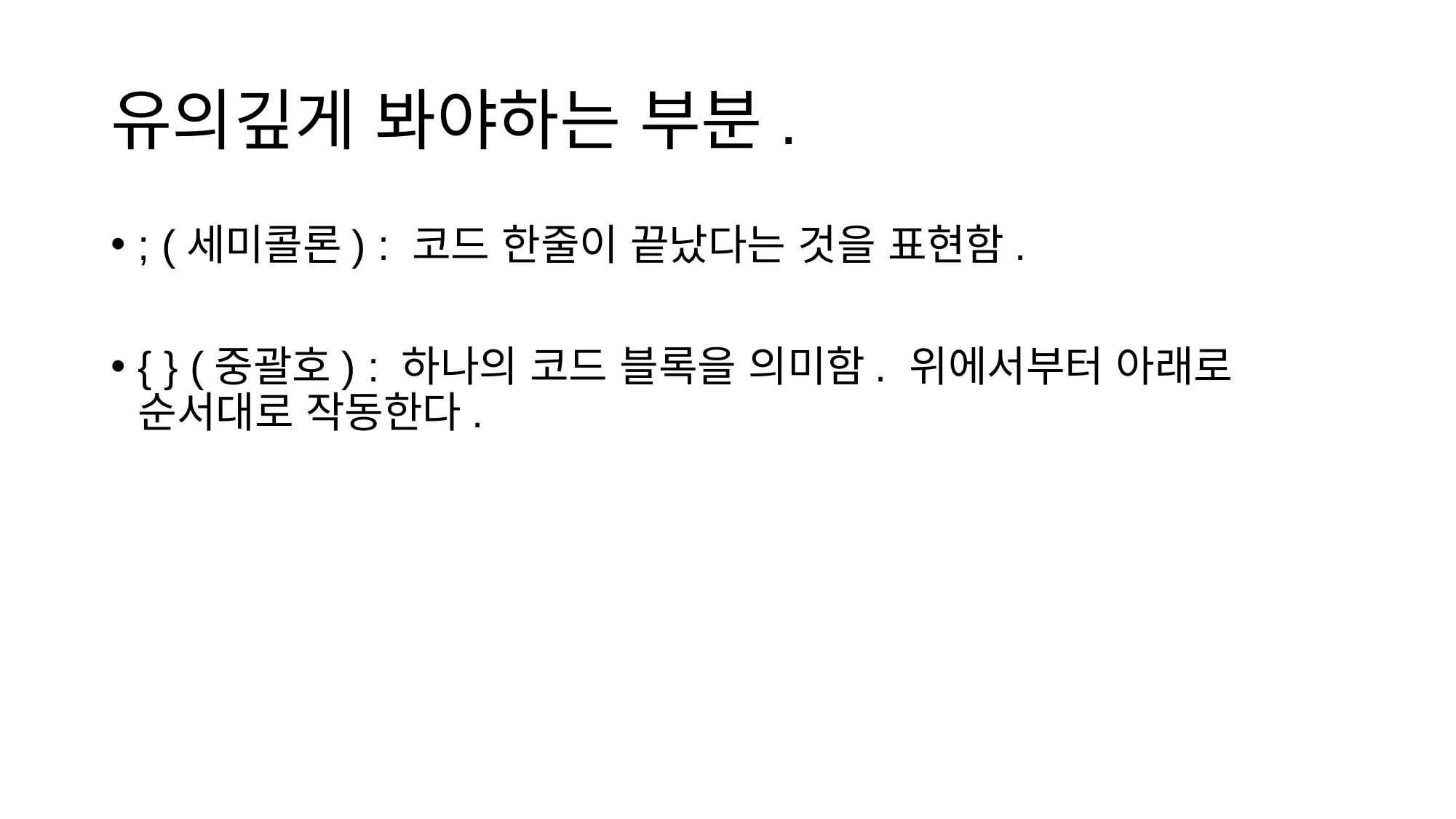

# 유의깊게 봐야하는 부분.
; (세미콜론) : 코드 한줄이 끝났다는 것을 표현함.

{ } (중괄호) : 하나의 코드 블록을 의미함. 위에서부터 아래로 순서대로 작동한다.